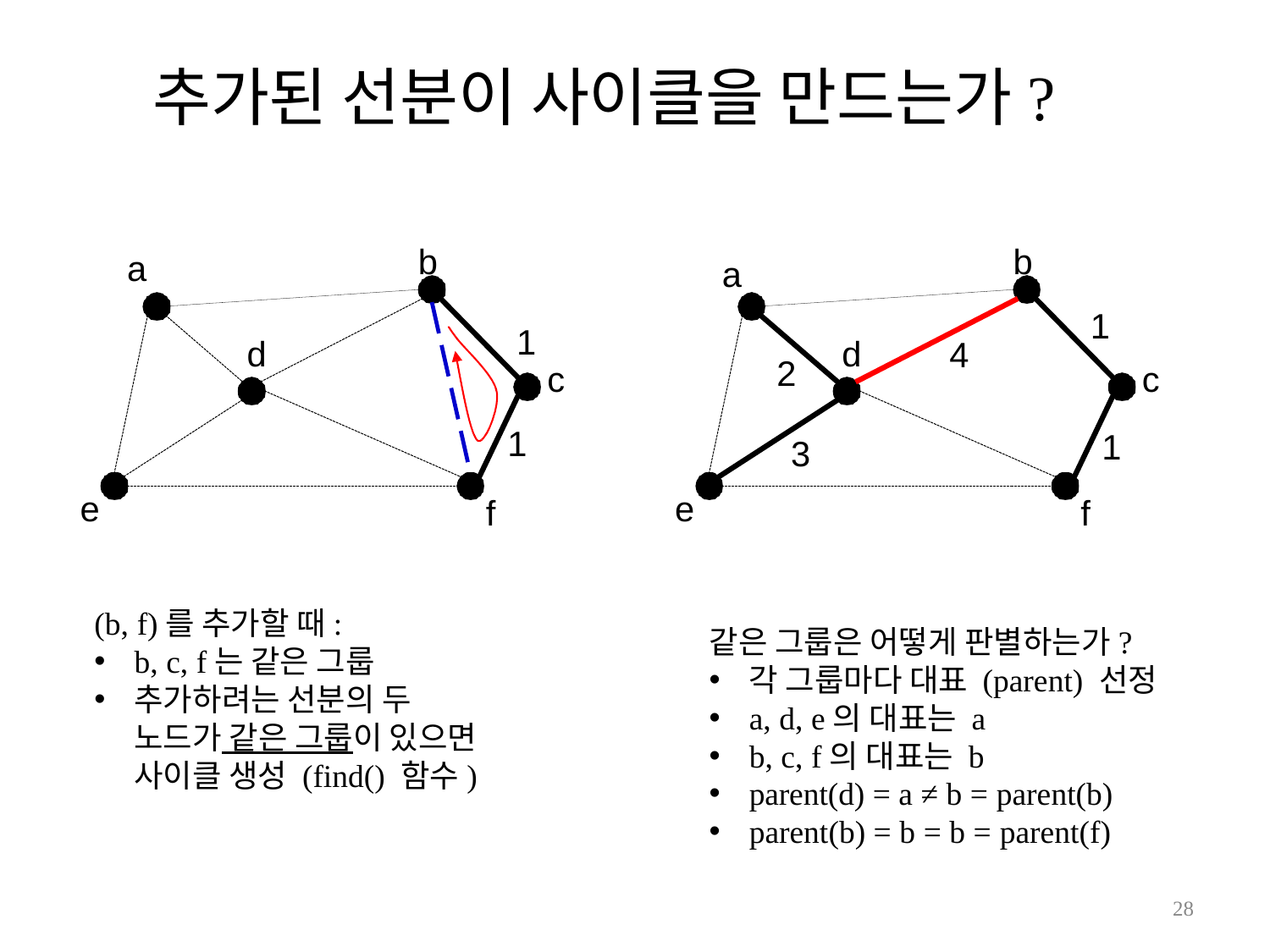

# 추가된 선분이 사이클을 만드는가?
b
b
a
a

1

1
c
1

d
d
4
2
c

1
3

e
e

f
f
(b, f)를 추가할 때:
같은 그룹은 어떻게 판별하는가?
b, c, f는 같은 그룹
추가하려는 선분의 두  노드가 같은 그룹이 있으면  사이클 생성 (find() 함수)
각 그룹마다 대표 (parent) 선정
a, d, e의 대표는 a
b, c, f의 대표는 b
parent(d) = a ≠ b = parent(b)
parent(b) = b = b = parent(f)
28